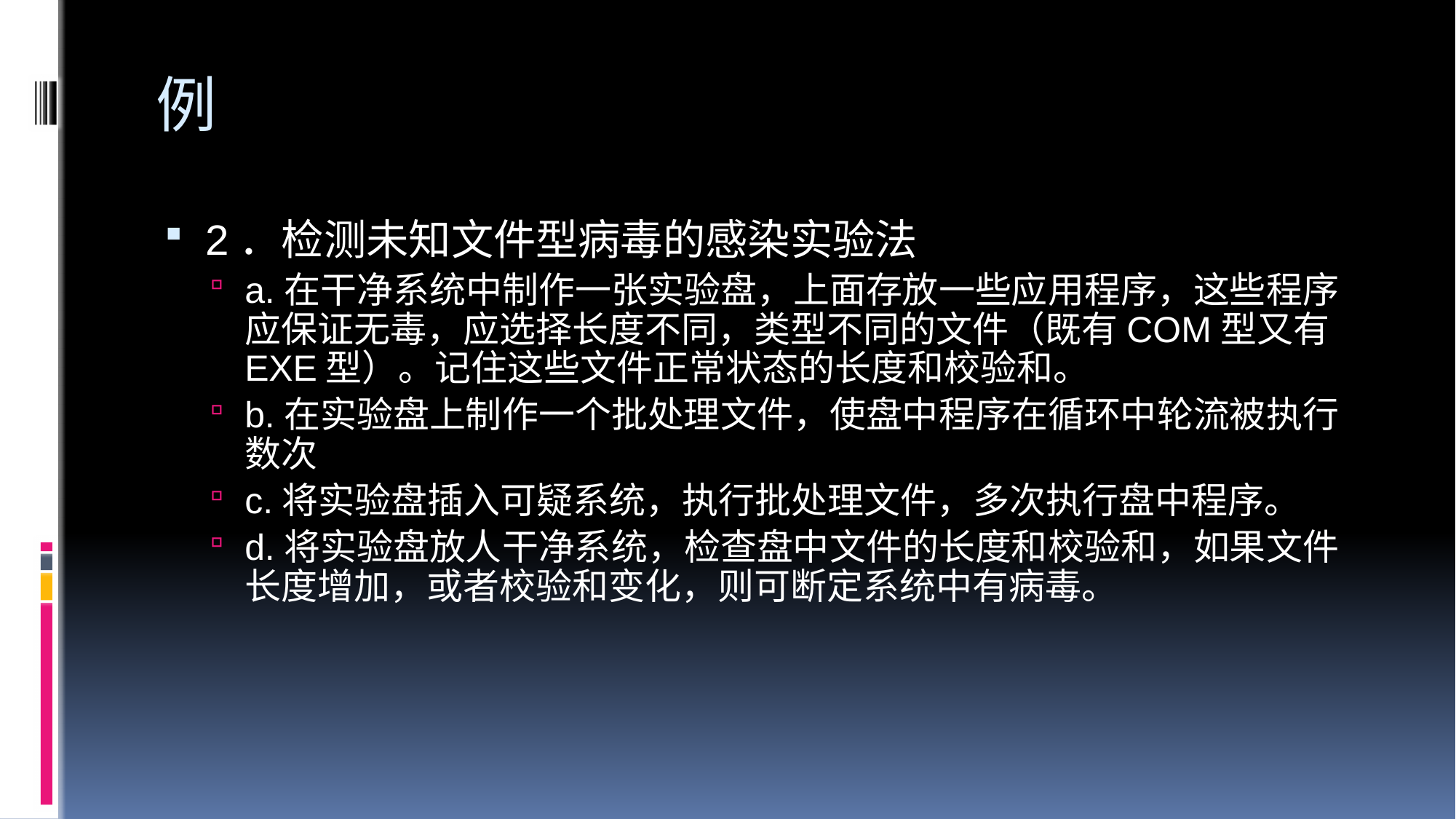

# 例
2．检测未知文件型病毒的感染实验法
a.在干净系统中制作一张实验盘，上面存放一些应用程序，这些程序应保证无毒，应选择长度不同，类型不同的文件（既有COM型又有EXE型）。记住这些文件正常状态的长度和校验和。
b.在实验盘上制作一个批处理文件，使盘中程序在循环中轮流被执行数次
c.将实验盘插入可疑系统，执行批处理文件，多次执行盘中程序。
d.将实验盘放人干净系统，检查盘中文件的长度和校验和，如果文件长度增加，或者校验和变化，则可断定系统中有病毒。